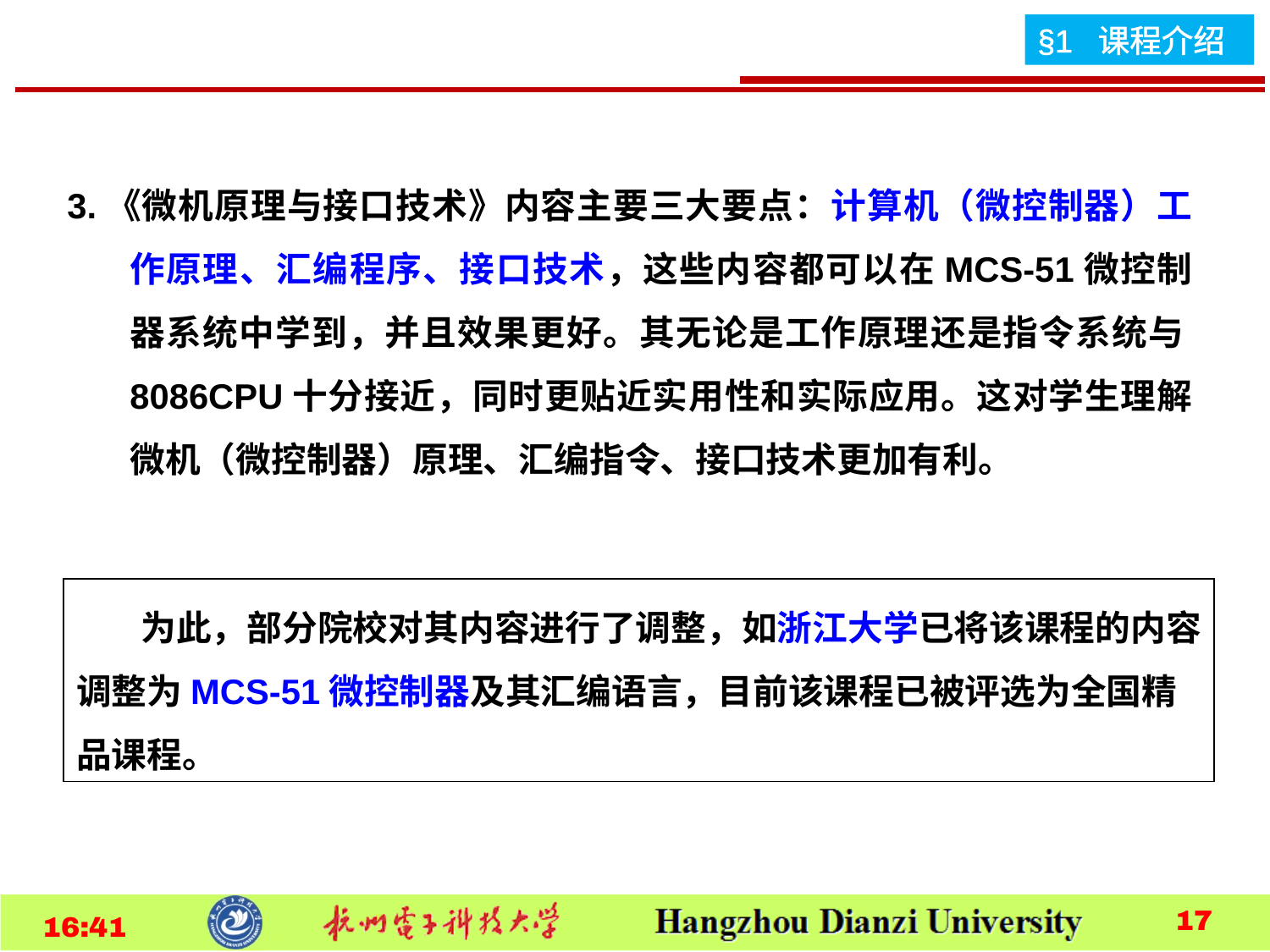

3.《微机原理与接口技术》内容主要三大要点：计算机（微控制器）工作原理、汇编程序、接口技术，这些内容都可以在MCS-51微控制器系统中学到，并且效果更好。其无论是工作原理还是指令系统与8086CPU十分接近，同时更贴近实用性和实际应用。这对学生理解微机（微控制器）原理、汇编指令、接口技术更加有利。
       为此，部分院校对其内容进行了调整，如浙江大学已将该课程的内容调整为MCS-51微控制器及其汇编语言，目前该课程已被评选为全国精品课程。